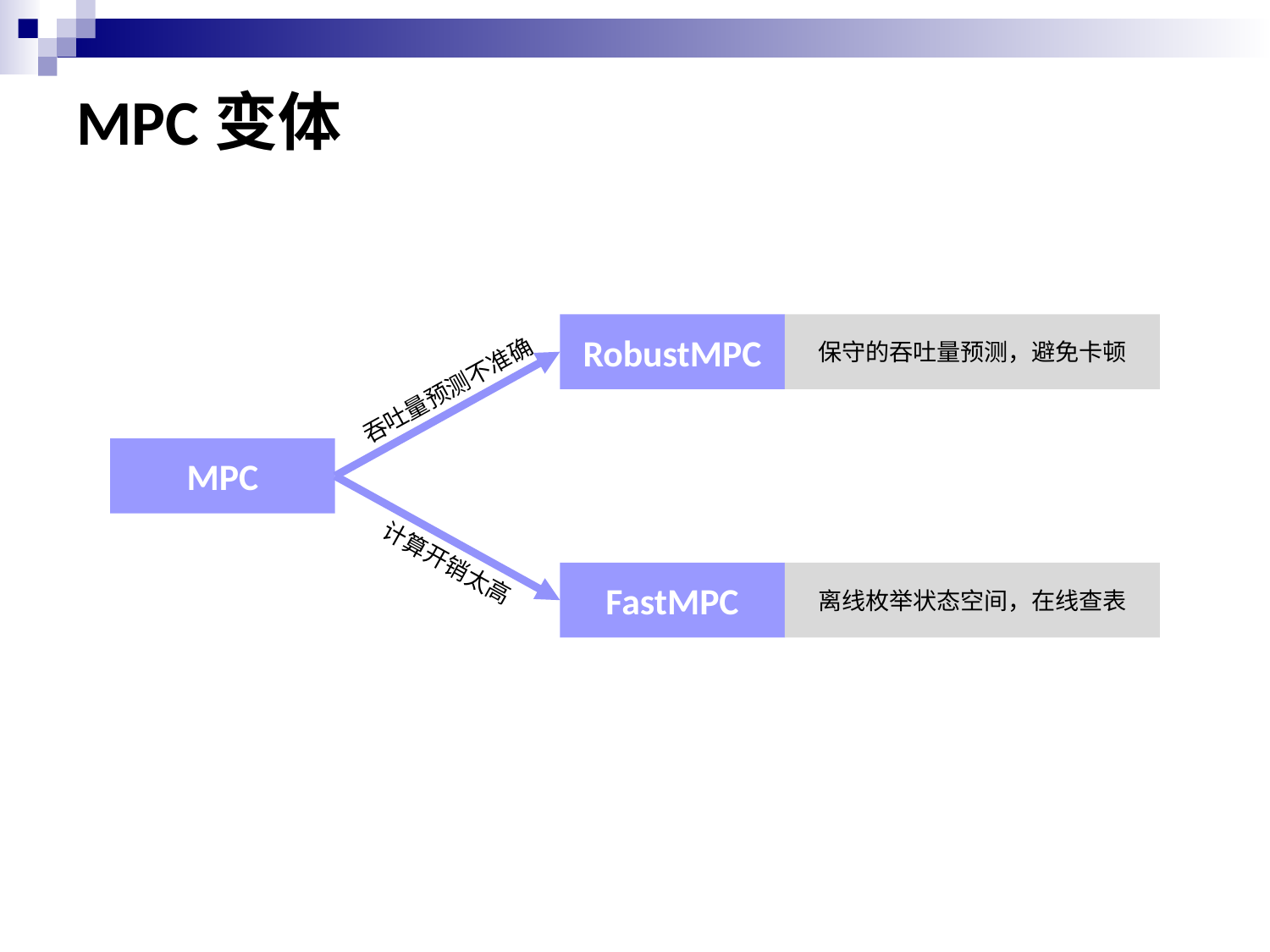

# MPC变体
RobustMPC
保守的吞吐量预测，避免卡顿
吞吐量预测不准确
MPC
计算开销太高
离线枚举状态空间，在线查表
FastMPC
28